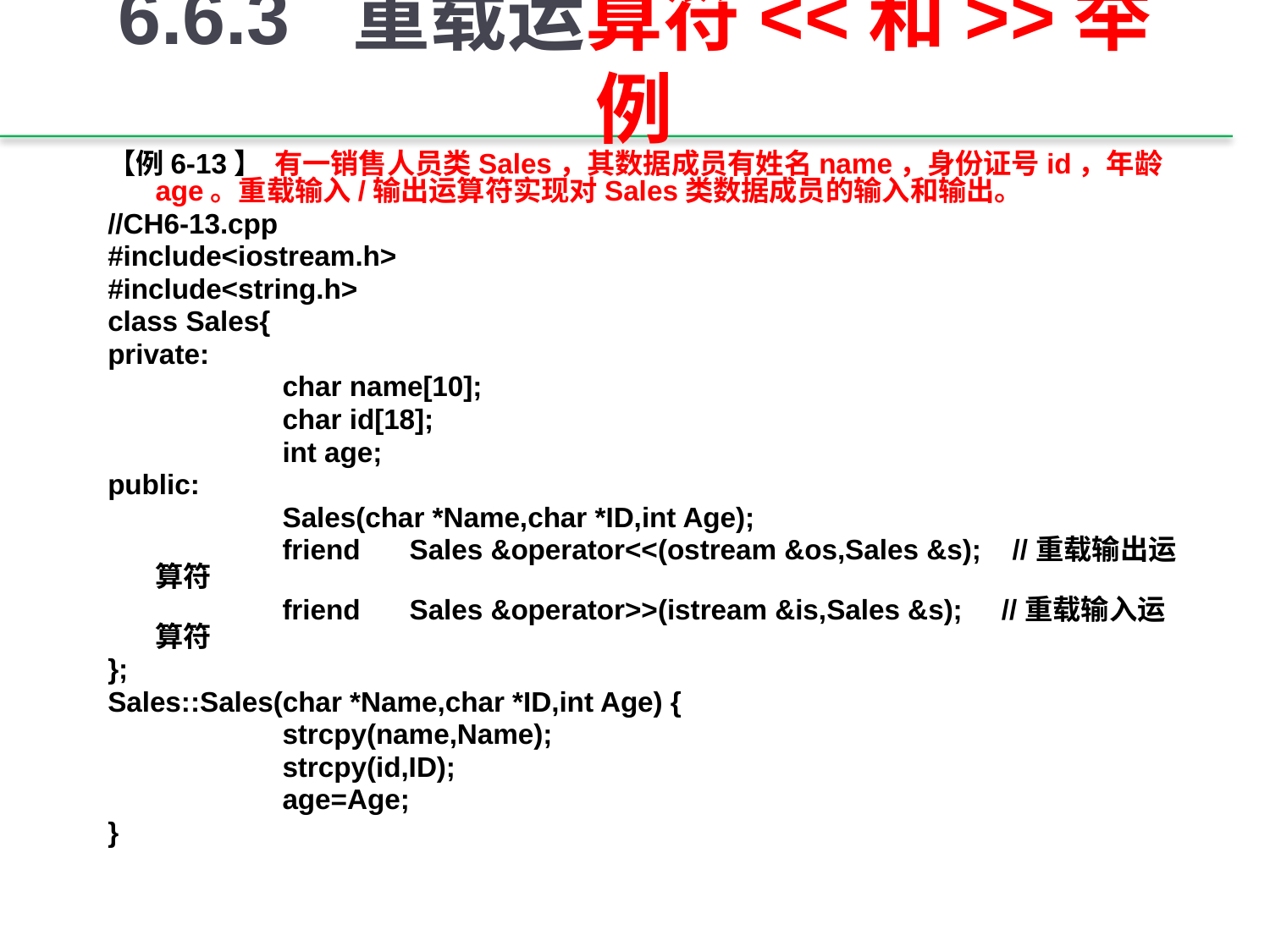

# 6.6.3  重载运算符<<和>>举例
【例6-13】  有一销售人员类Sales，其数据成员有姓名name，身份证号id，年龄age。重载输入/输出运算符实现对Sales类数据成员的输入和输出。
//CH6-13.cpp
#include<iostream.h>
#include<string.h>
class Sales{
private:
		char name[10];
		char id[18];
		int age;
public:
		Sales(char *Name,char *ID,int Age);
		friend	Sales &operator<<(ostream &os,Sales &s);    //重载输出运算符
		friend	Sales &operator>>(istream &is,Sales &s);     //重载输入运算符
};
Sales::Sales(char *Name,char *ID,int Age) {
		strcpy(name,Name);
		strcpy(id,ID);
		age=Age;
}